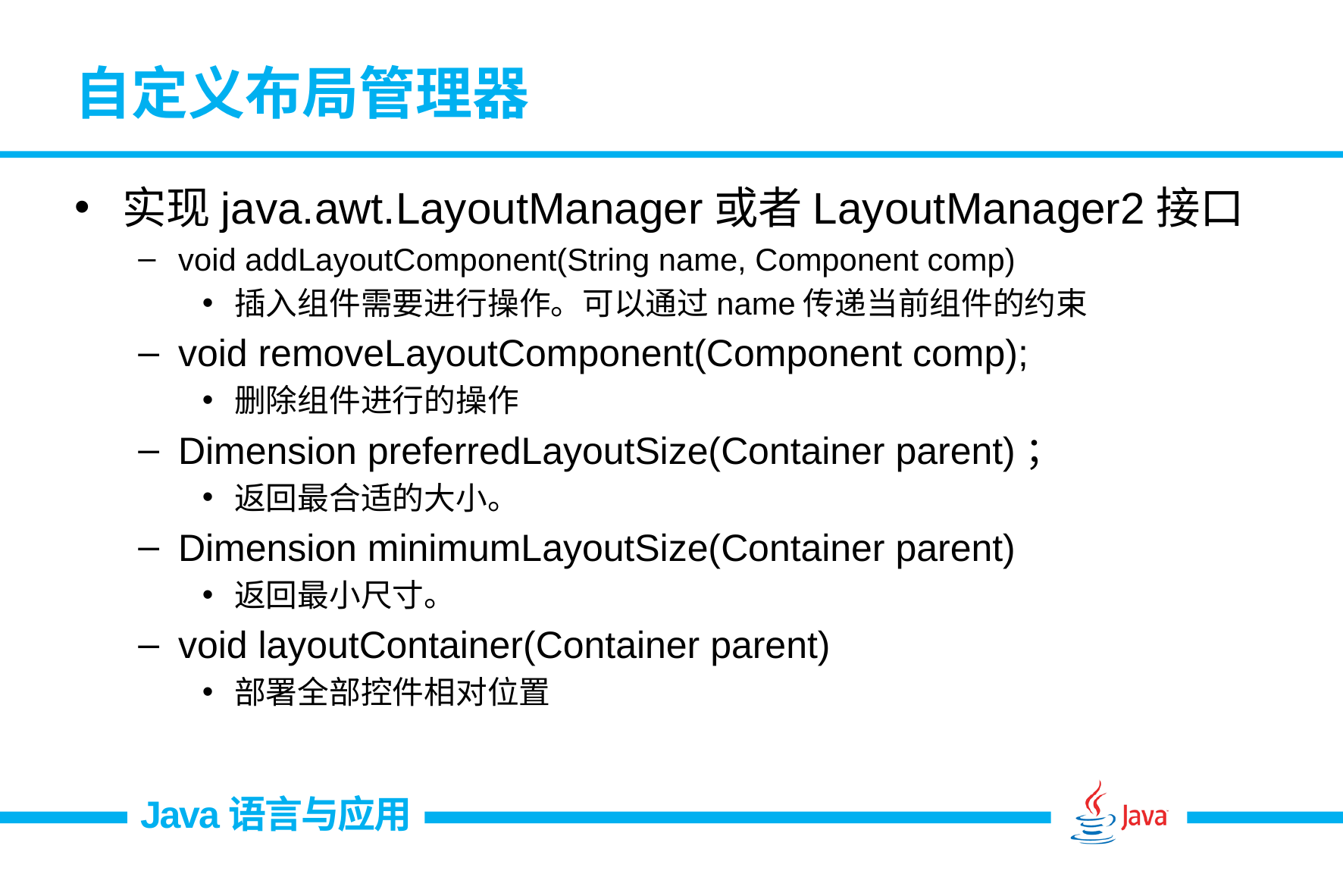

# 自定义布局管理器
实现java.awt.LayoutManager或者LayoutManager2接口
void addLayoutComponent(String name, Component comp)
插入组件需要进行操作。可以通过name传递当前组件的约束
void removeLayoutComponent(Component comp);
删除组件进行的操作
Dimension preferredLayoutSize(Container parent)；
返回最合适的大小。
Dimension minimumLayoutSize(Container parent)
返回最小尺寸。
void layoutContainer(Container parent)
部署全部控件相对位置